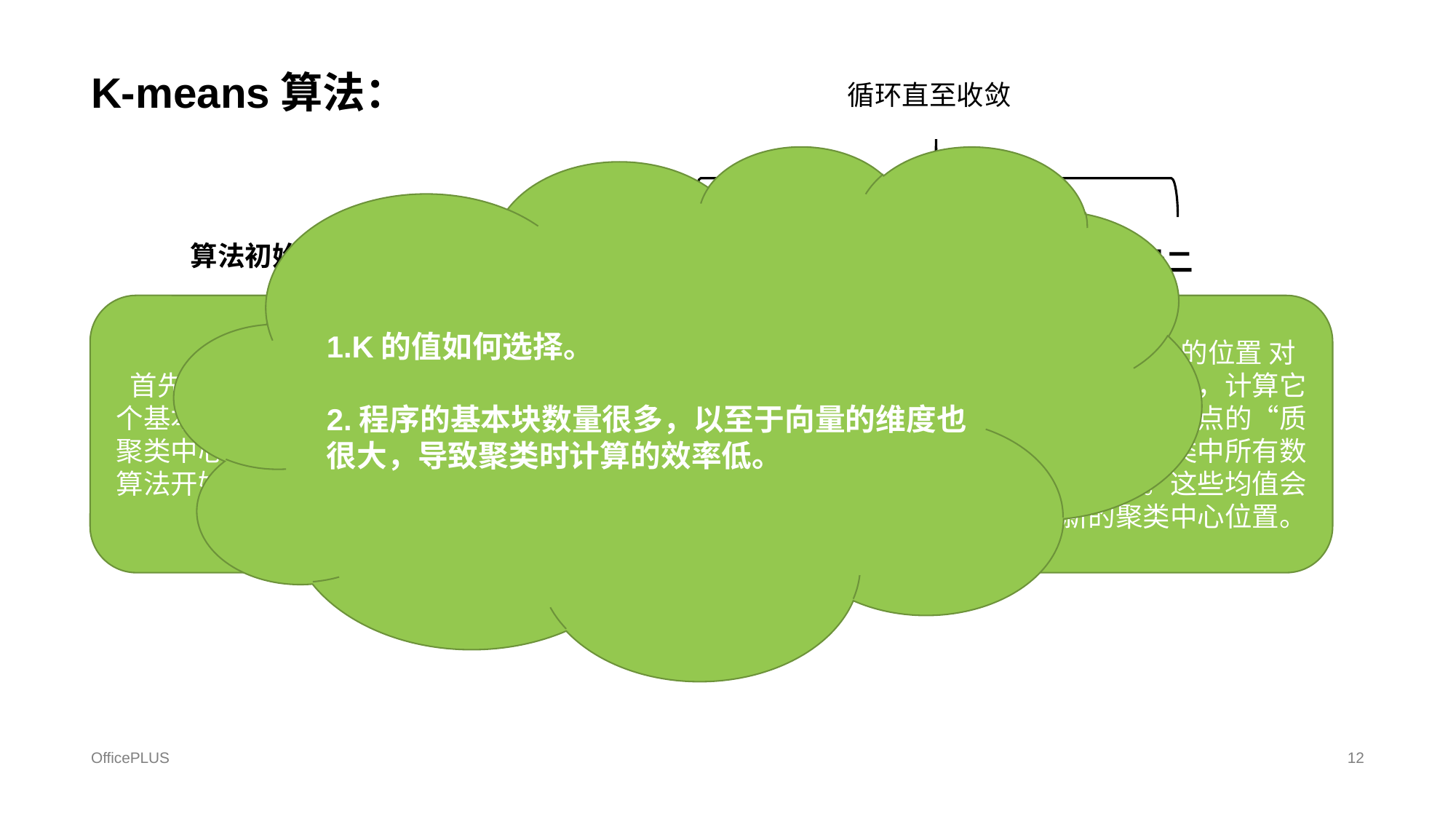

# K-means算法：
循环直至收敛
1.K的值如何选择。

2.程序的基本块数量很多，以至于向量的维度也很大，导致聚类时计算的效率低。
算法初始化
阶段一
阶段二
首先，算法随机选择 k 个基本块向量作为初始的聚类中心。这些中心点是算法开始时的初始猜测。
计算每个向量到每个聚类中心的距离（常用欧氏距离），并将它分配到最近的聚类中心组中。即每个数据点根据距离最小的原则，成为某个聚类的成员。
更新聚类中心的位置 对于每个聚类中心，计算它所在聚类中所有点的“质心”，即该聚类中所有数据点的均值。这些均值会作为新的聚类中心位置。
OfficePLUS
12